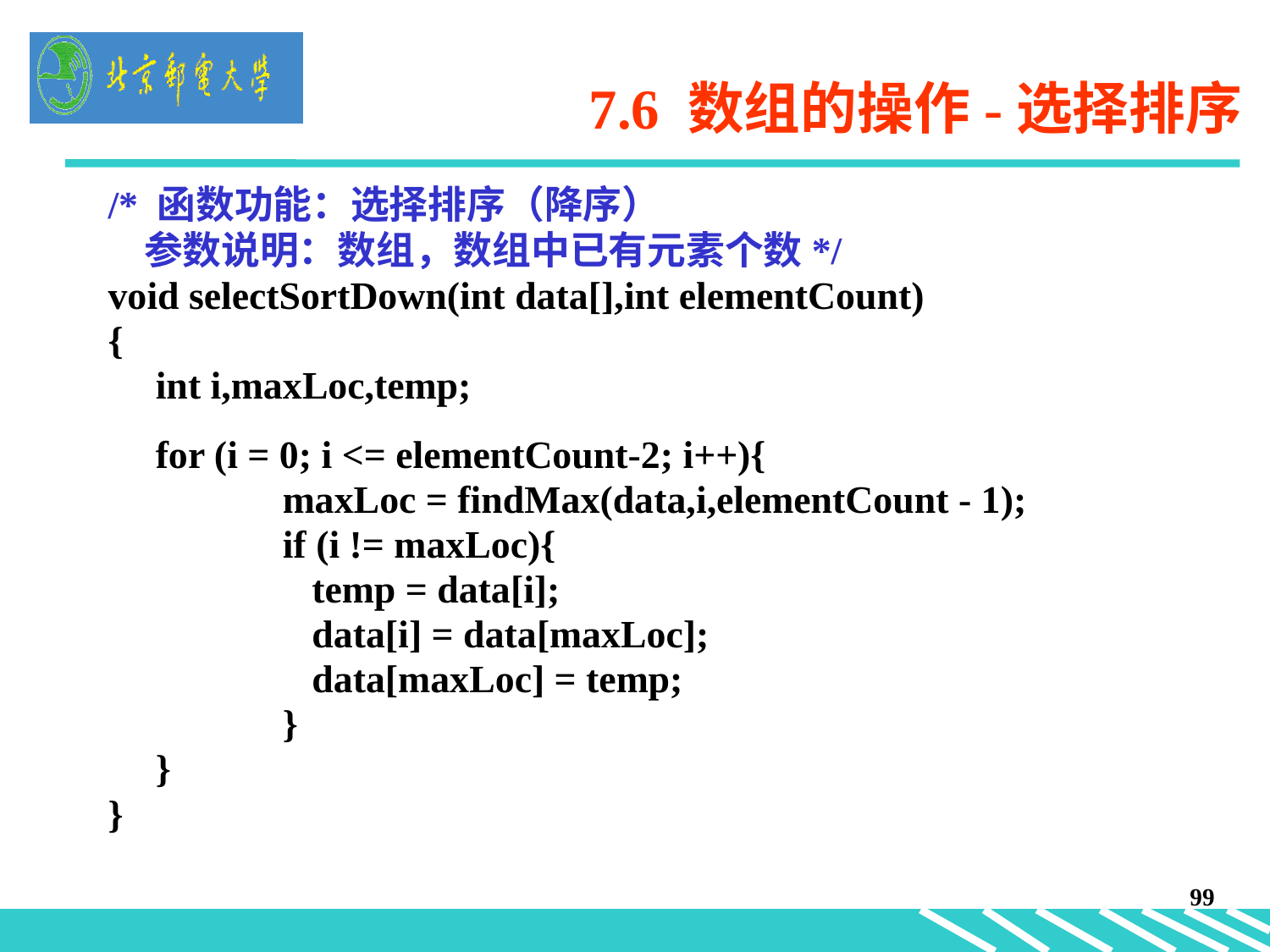

# 7.6 数组的操作-选择排序
/* 函数功能：选择排序（降序）
   参数说明：数组，数组中已有元素个数*/
void selectSortDown(int data[],int elementCount)
{
	int i,maxLoc,temp;

	for (i = 0; i <= elementCount-2; i++){
		maxLoc = findMax(data,i,elementCount - 1);
		if (i != maxLoc){
		   temp = data[i];
		   data[i] = data[maxLoc];
		   data[maxLoc] = temp;
		}
	}
}

99